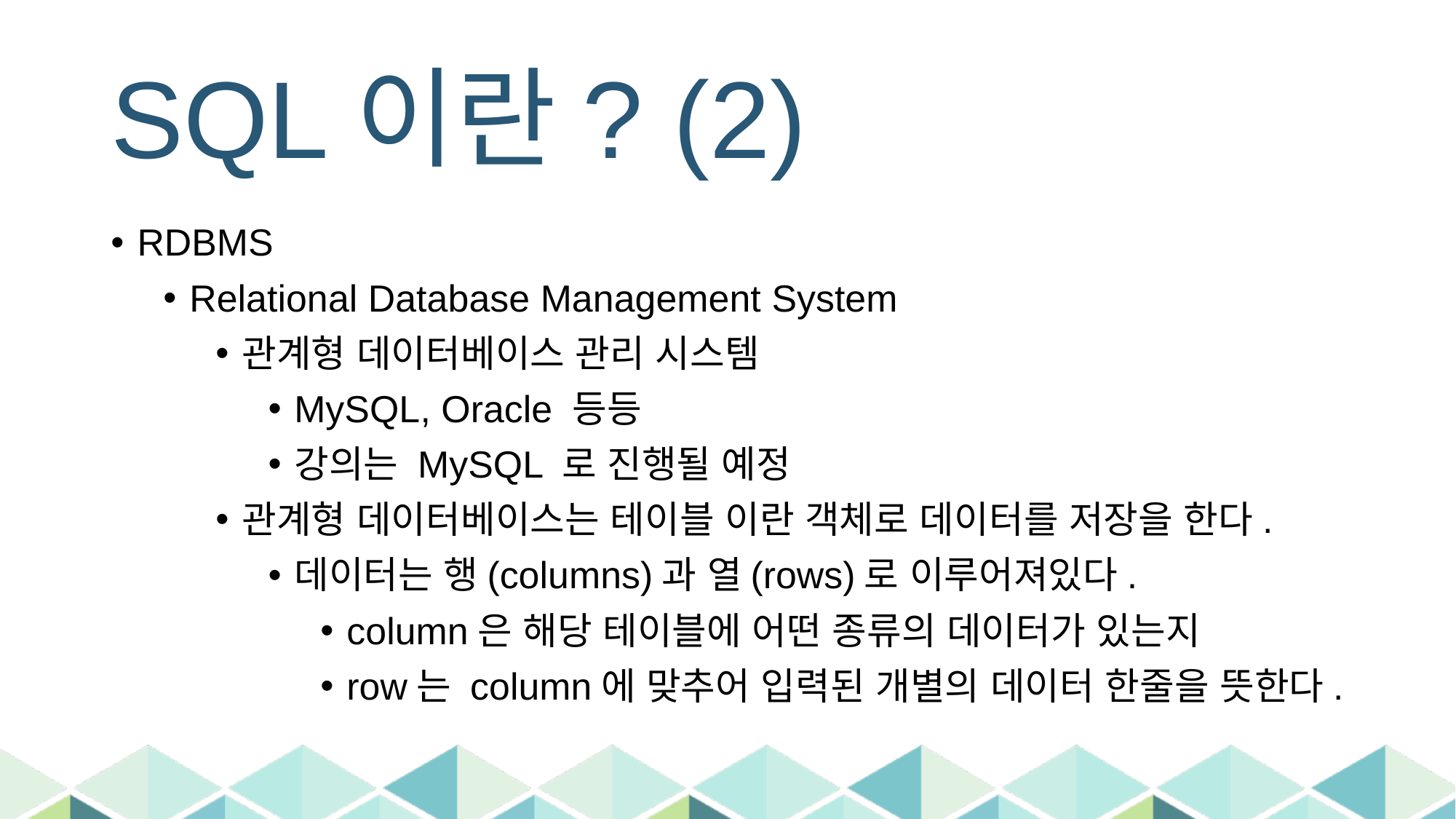

# SQL이란? (2)
RDBMS
Relational Database Management System
관계형 데이터베이스 관리 시스템
MySQL, Oracle 등등
강의는 MySQL 로 진행될 예정
관계형 데이터베이스는 테이블 이란 객체로 데이터를 저장을 한다.
데이터는 행(columns)과 열(rows)로 이루어져있다.
column은 해당 테이블에 어떤 종류의 데이터가 있는지
row는 column에 맞추어 입력된 개별의 데이터 한줄을 뜻한다.